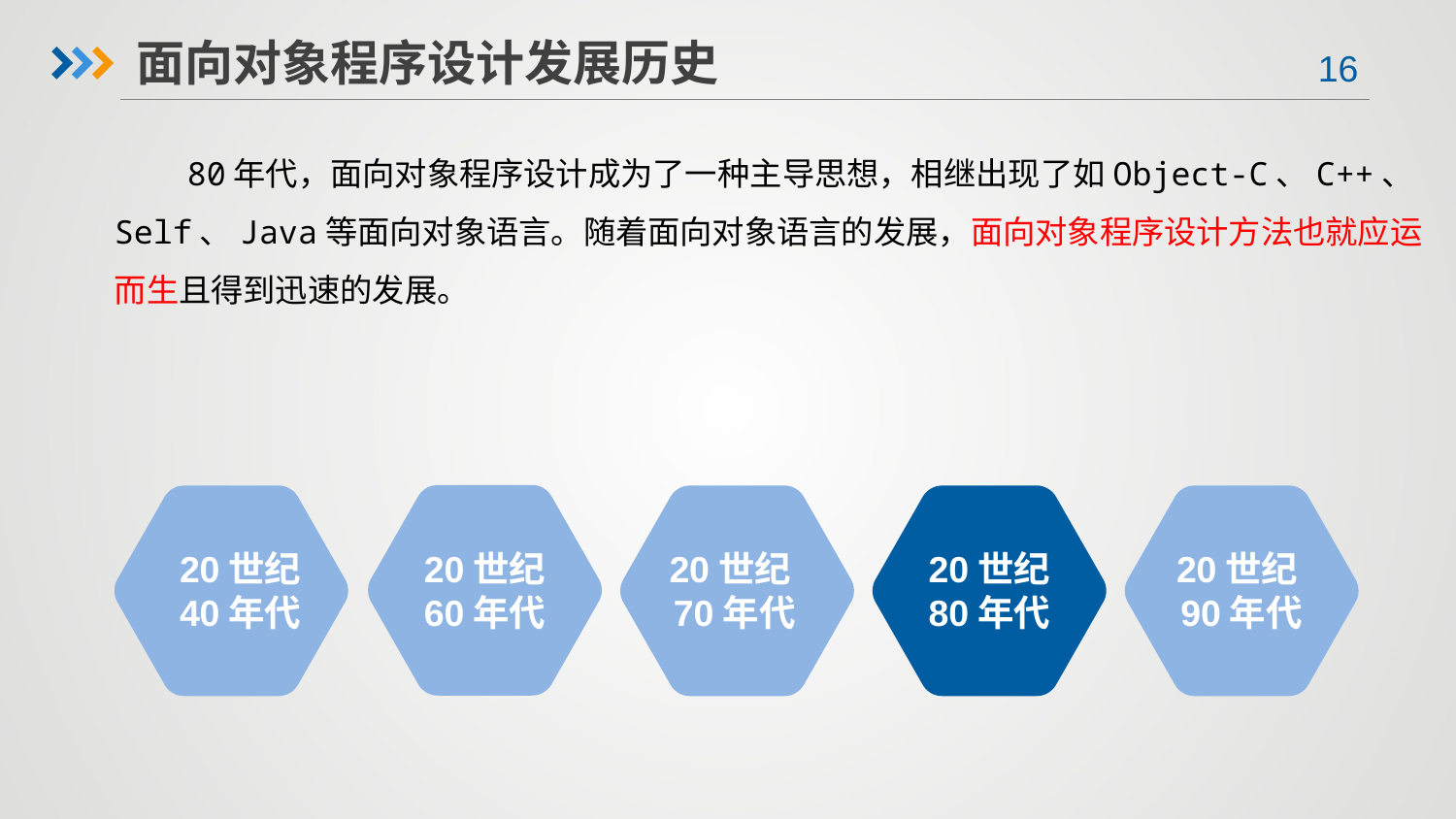

面向对象程序设计发展历史
80年代，面向对象程序设计成为了一种主导思想，相继出现了如Object-C、C++、Self、Java等面向对象语言。随着面向对象语言的发展，面向对象程序设计方法也就应运而生且得到迅速的发展。

20世纪
40年代
20世纪
60年代
20世纪70年代
20世纪
80年代
20世纪90年代